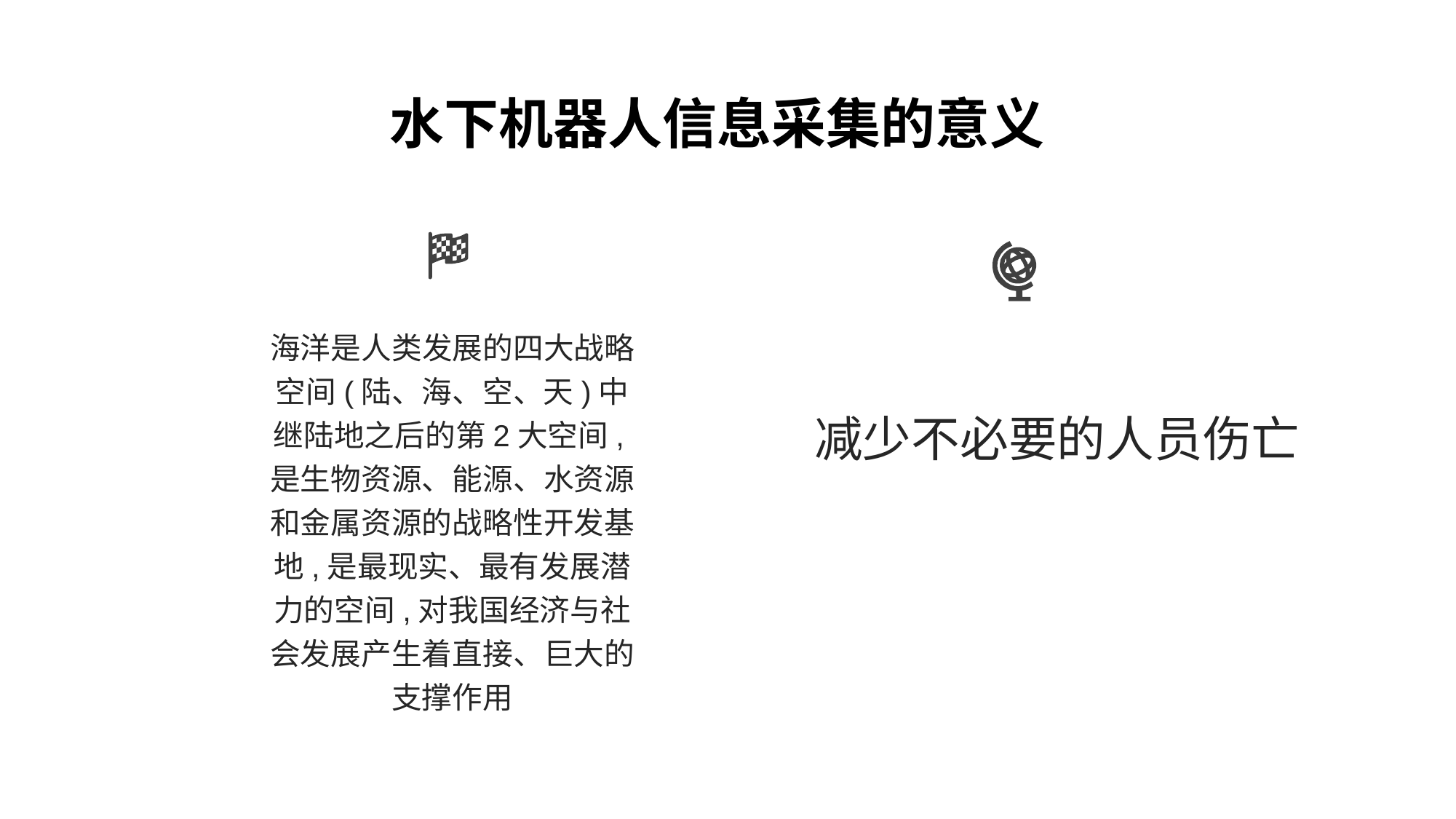

水下机器人信息采集的意义

春种一粒粟,秋收万颗籽，点滴进步，成就价值
春种一粒粟,秋收万颗籽，点滴进步，成就价值
海洋是人类发展的四大战略空间(陆、海、空、天)中继陆地之后的第2大空间,是生物资源、能源、水资源和金属资源的战略性开发基地,是最现实、最有发展潜力的空间,对我国经济与社会发展产生着直接、巨大的支撑作用
减少不必要的人员伤亡

春种一粒粟,秋收万颗籽，点滴进步，成就价值
春种一粒粟,秋收万颗籽，点滴进步，成就价值
春种一粒粟,秋收万颗籽，点滴进步，成就价值